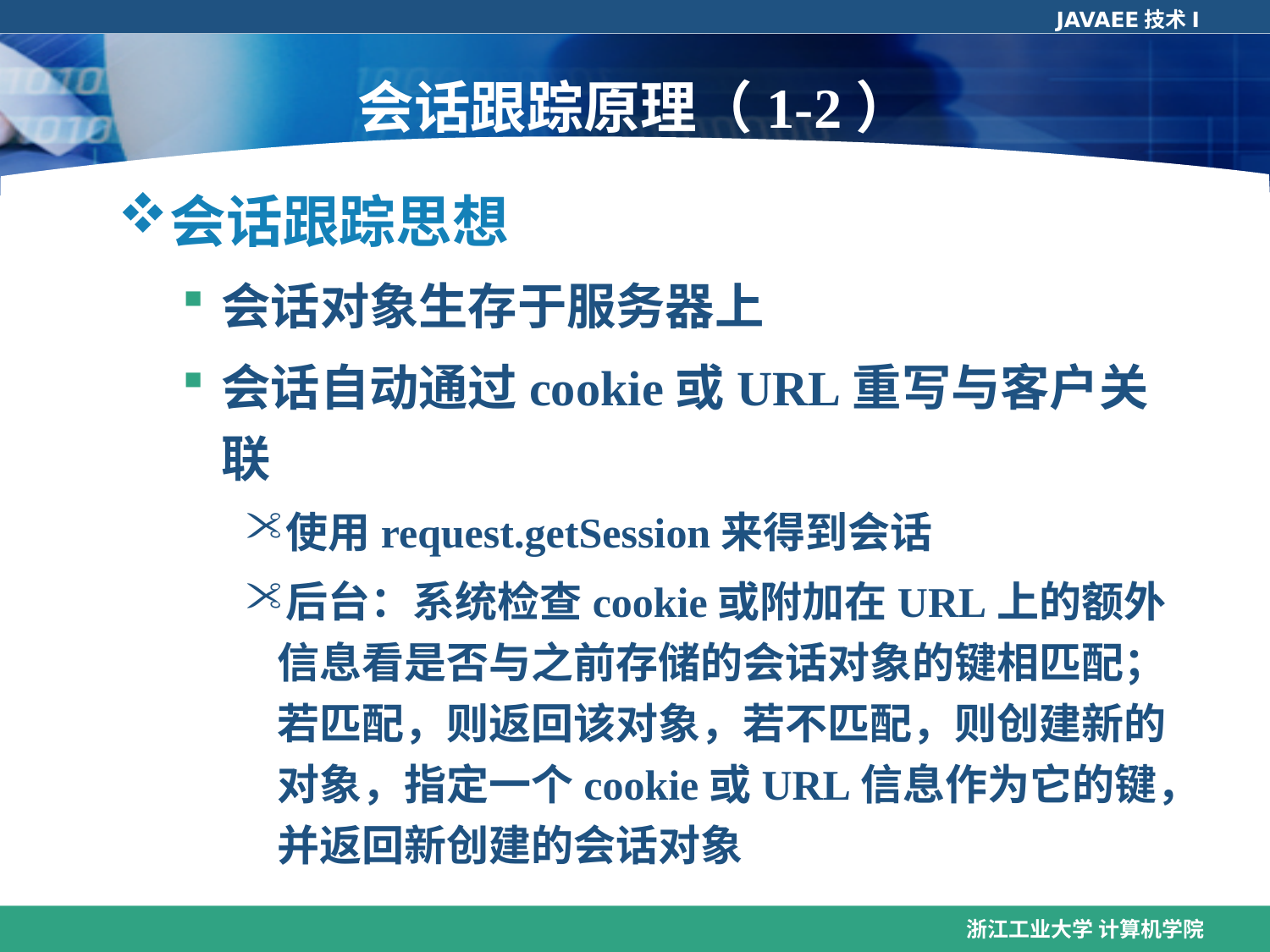

会话跟踪原理（1-2）
会话跟踪思想
会话对象生存于服务器上
会话自动通过cookie或URL重写与客户关联
使用request.getSession来得到会话
后台：系统检查cookie或附加在URL上的额外信息看是否与之前存储的会话对象的键相匹配；若匹配，则返回该对象，若不匹配，则创建新的对象，指定一个cookie或URL信息作为它的键，并返回新创建的会话对象